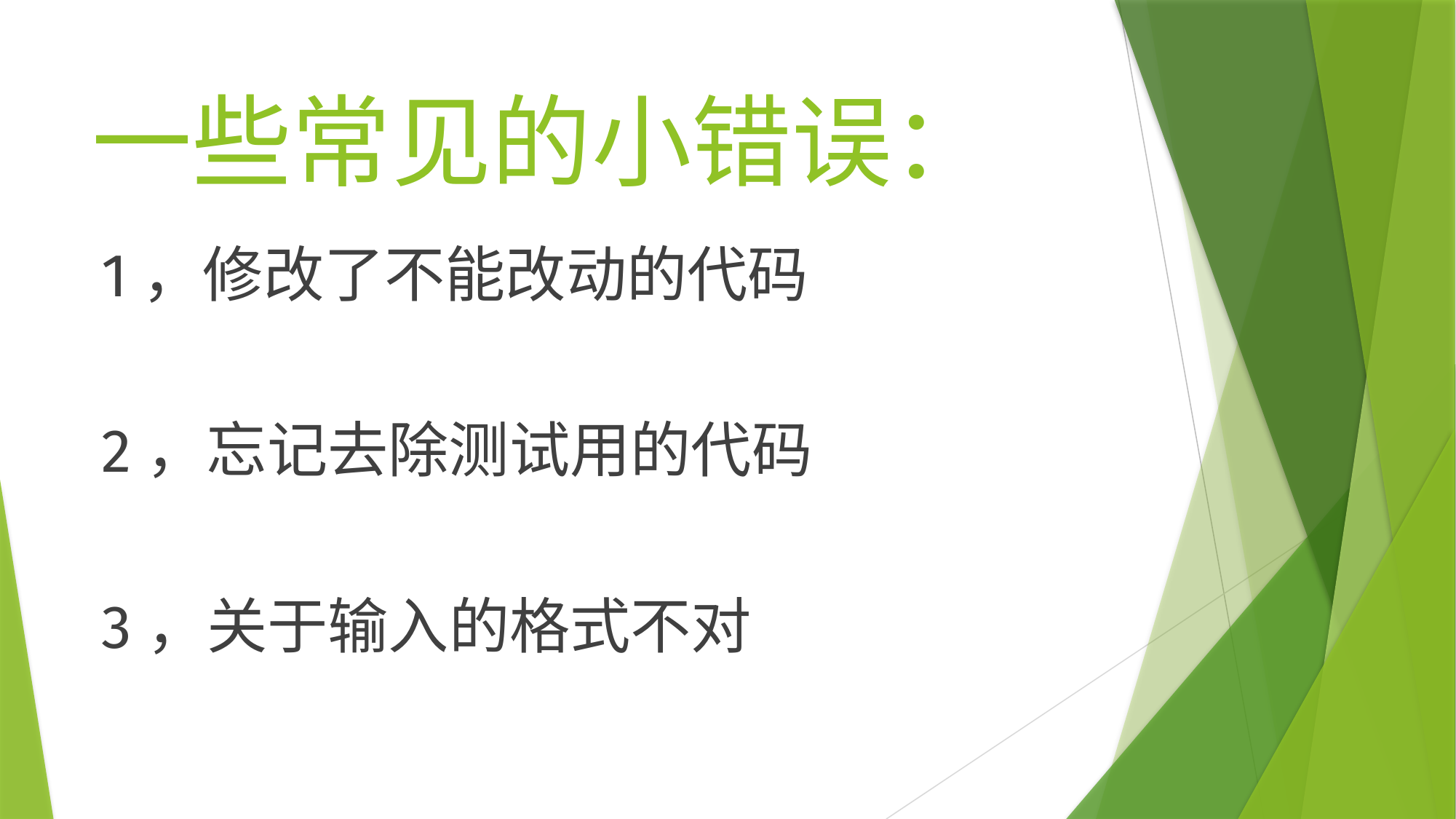

# 一些常见的小错误：
1，修改了不能改动的代码

2，忘记去除测试用的代码

3，关于输入的格式不对